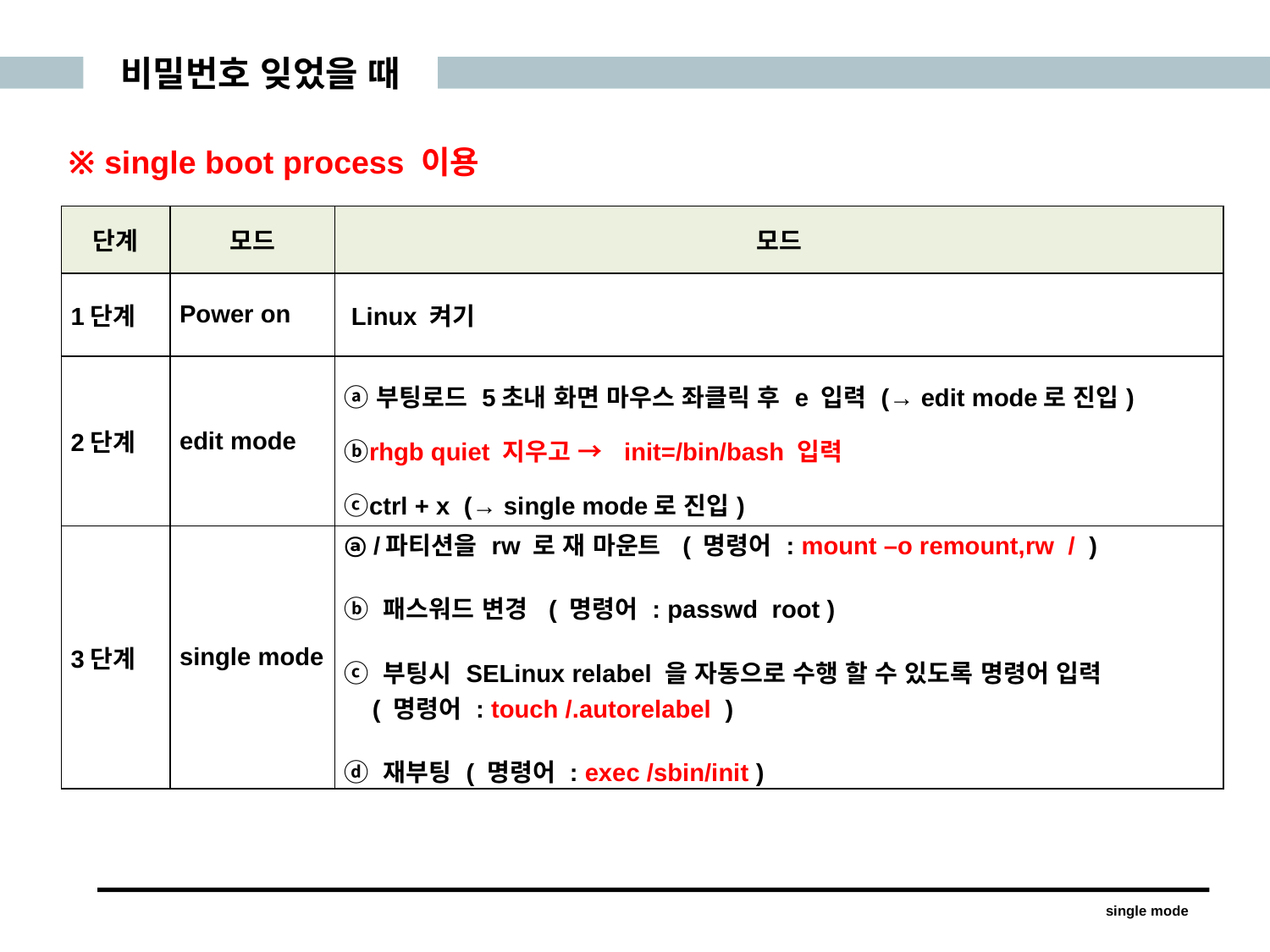

비밀번호 잊었을 때

※ single boot process 이용
| 단계 | 모드 | 모드 |
| --- | --- | --- |
| 1단계 | Power on | Linux 켜기 |
| 2단계 | edit mode | ⓐ부팅로드 5초내 화면 마우스 좌클릭 후 e 입력 (→ edit mode로 진입) ⓑrhgb quiet 지우고 → init=/bin/bash 입력 ⓒctrl + x (→ single mode로 진입) |
| 3단계 | single mode | ⓐ /파티션을 rw 로 재 마운트 ( 명령어 : mount –o remount,rw / ) ⓑ 패스워드 변경 ( 명령어 : passwd root ) ⓒ 부팅시 SELinux relabel 을 자동으로 수행 할 수 있도록 명령어 입력 ( 명령어 : touch /.autorelabel ) ⓓ 재부팅 ( 명령어 : exec /sbin/init ) |

single mode